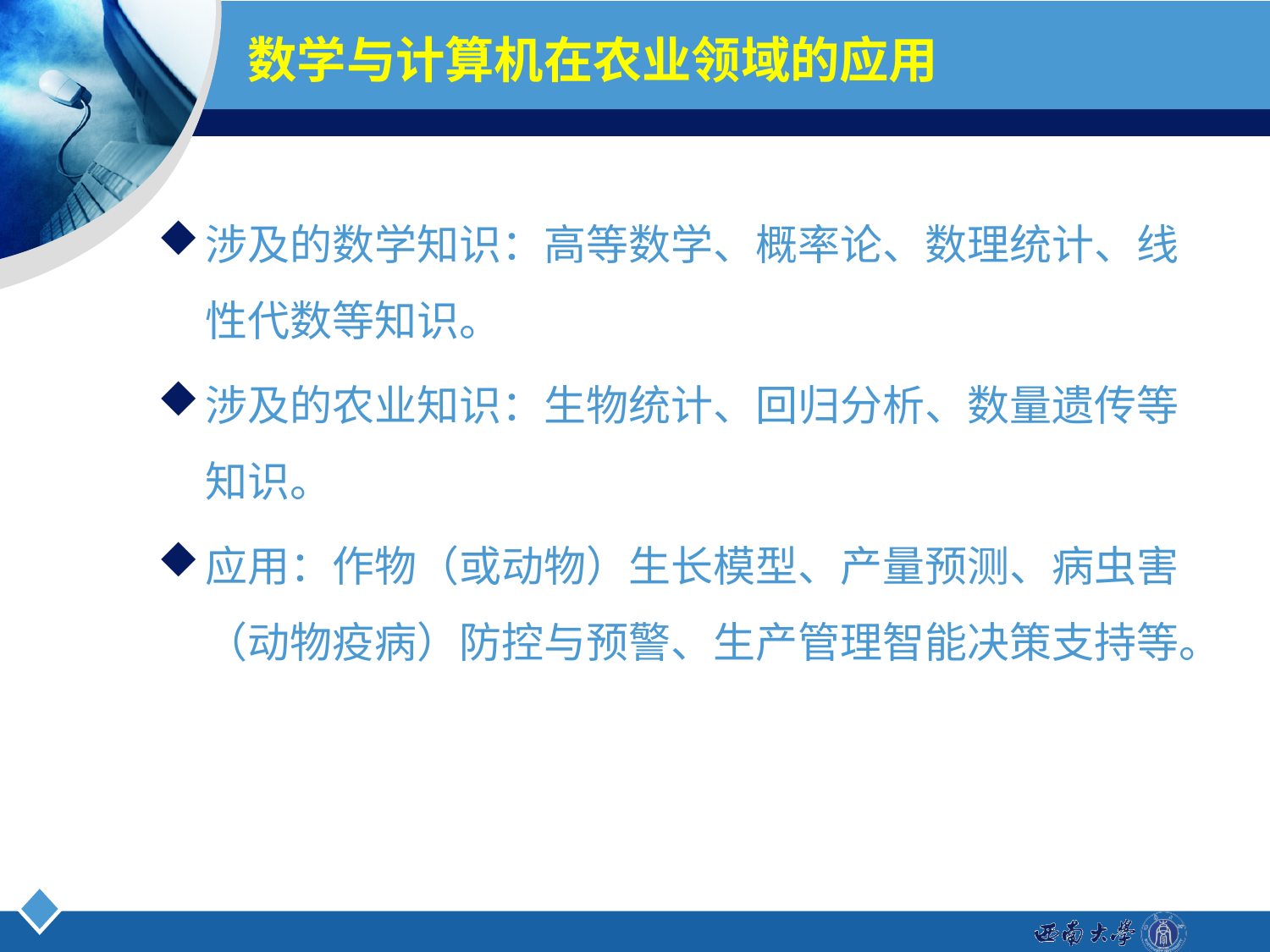

# 数学与计算机在农业领域的应用
涉及的数学知识：高等数学、概率论、数理统计、线性代数等知识。
涉及的农业知识：生物统计、回归分析、数量遗传等知识。
应用：作物（或动物）生长模型、产量预测、病虫害（动物疫病）防控与预警、生产管理智能决策支持等。